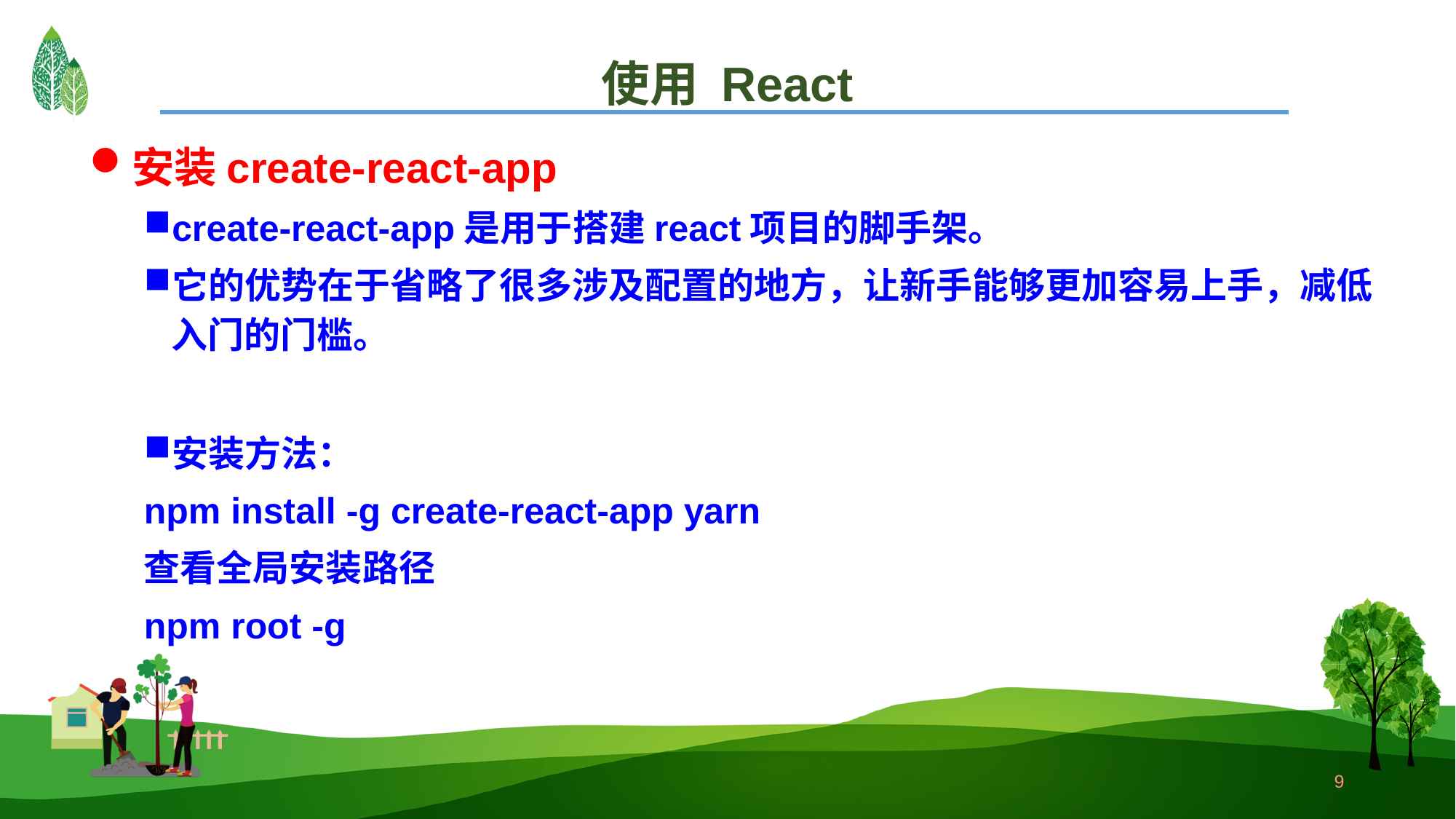

# 使用 React
安装create-react-app
create-react-app是用于搭建react项目的脚手架。
它的优势在于省略了很多涉及配置的地方，让新手能够更加容易上手，减低入门的门槛。

安装方法：
npm install -g create-react-app yarn
查看全局安装路径
npm root -g

9